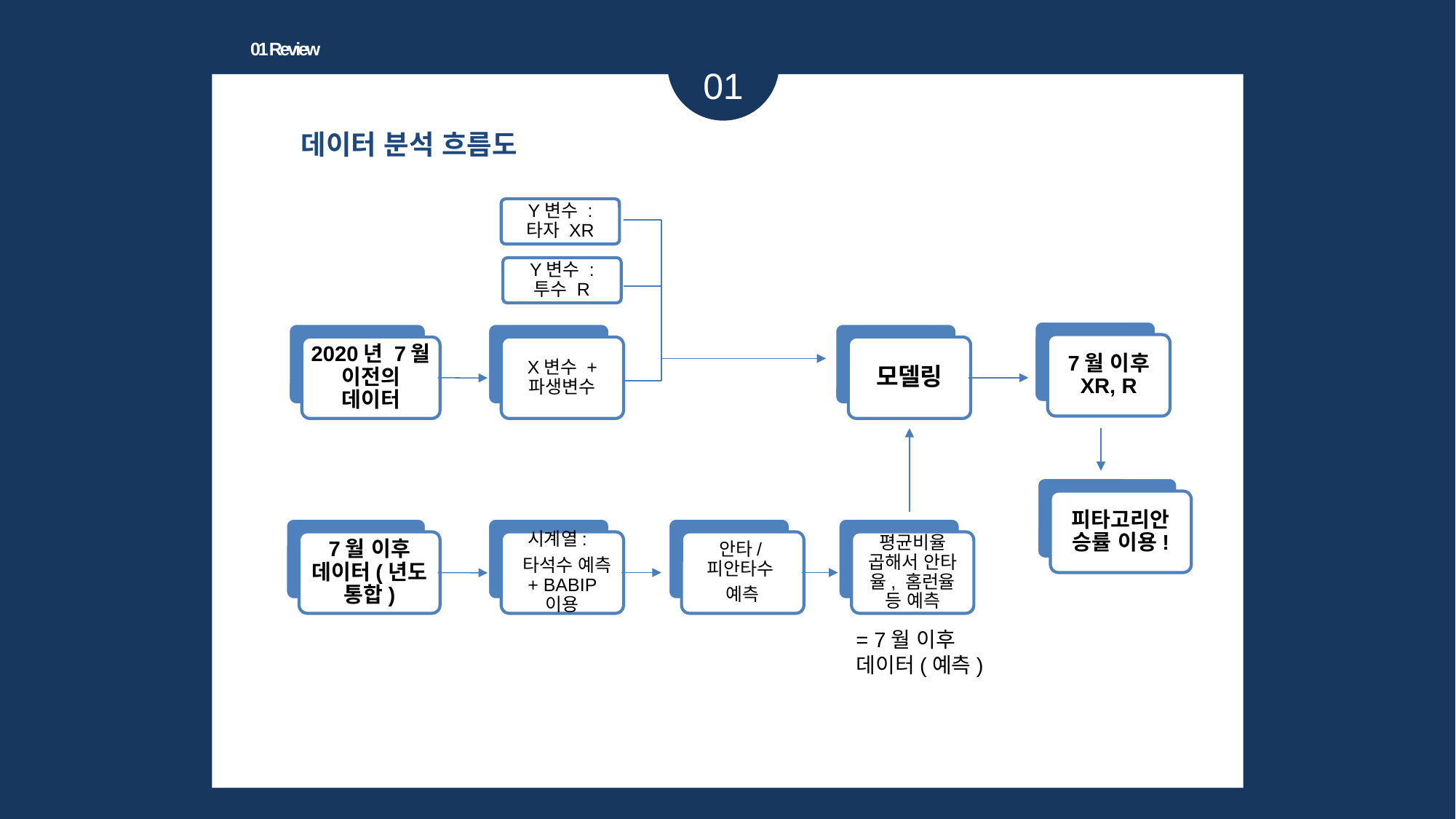

01 Review
01

데이터 분석 흐름도

Y변수 : 타자 XR

Y변수 : 투수 R

7월 이후 XR, R

2020년 7월 이전의 데이터

X변수 + 파생변수

모델링

피타고리안 승률 이용!

7월 이후 데이터(년도 통합)

시계열:
 타석수 예측 + BABIP 이용

안타/피안타수
예측

평균비율 곱해서 안타율, 홈런율 등 예측
= 7월 이후 데이터(예측)